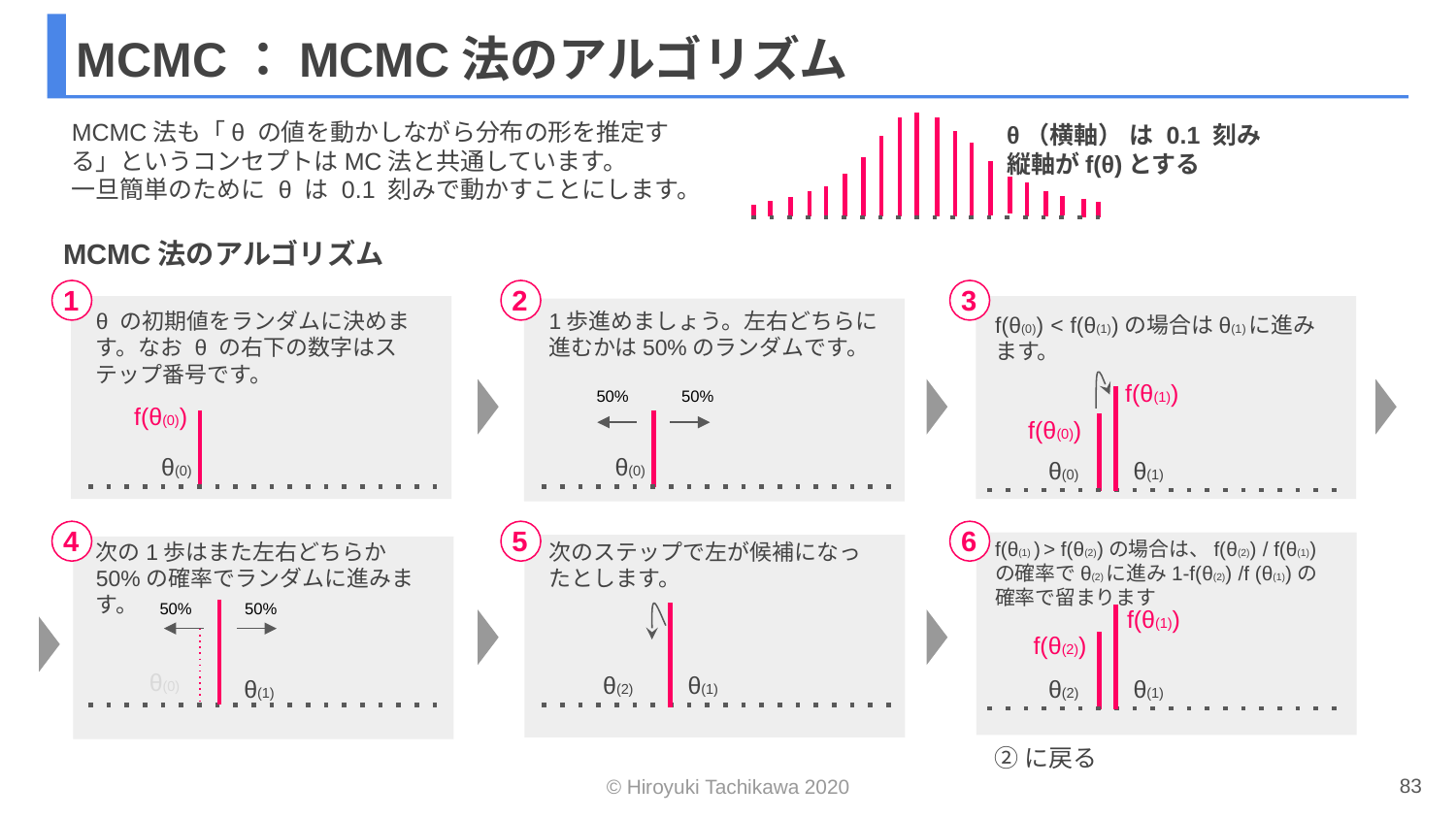

# MCMC：MCMC法のアルゴリズム
MCMC法も「θ の値を動かしながら分布の形を推定する」というコンセプトはMC法と共通しています。
一旦簡単のために θ は 0.1 刻みで動かすことにします。
θ（横軸） は 0.1 刻み
縦軸がf(θ)とする
MCMC法のアルゴリズム

1
2
3
θ の初期値をランダムに決めます。なお θ の右下の数字はステップ番号です。

1歩進めましょう。左右どちらに進むかは50%のランダムです。

f(θ(0))  < f(θ(1))の場合はθ(1)に進みます。

f(θ(1))
50%
50%

f(θ(0))
f(θ(0))
θ(0)
θ(0)
θ(1)
θ(0)

f(θ(1) ) > f(θ(2))の場合は、f(θ(2))  / f(θ(1))の確率でθ(2)に進み1-f(θ(2))  /f (θ(1))の確率で留まります
次の1歩はまた左右どちらか50%の確率でランダムに進みます。

次のステップで左が候補になったとします。

4
5
6

50%
50%

f(θ(1))

f(θ(2))

θ(0)
θ(1)
θ(2)
θ(1)
θ(1)
θ(2)
②に戻る
83